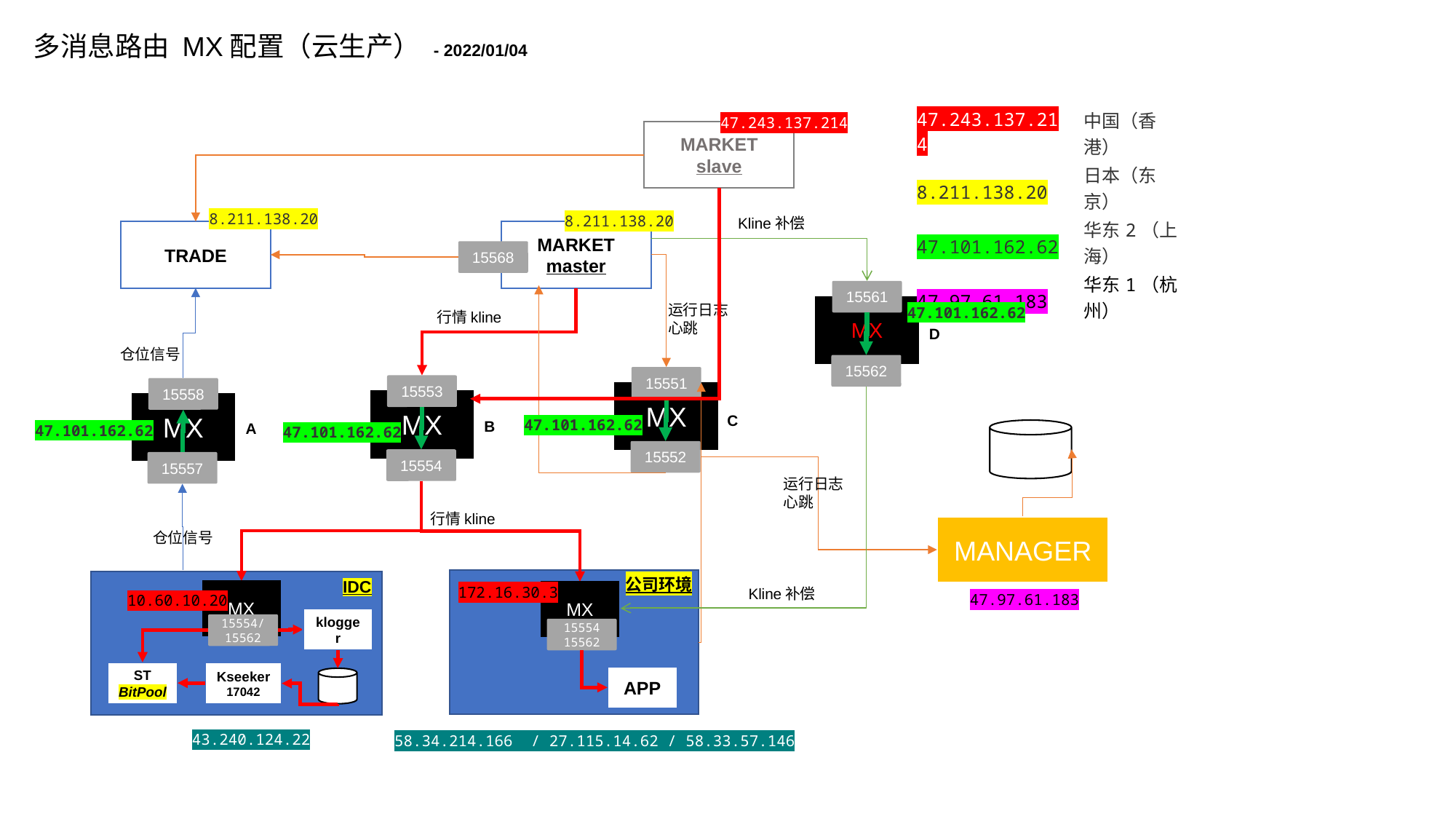

多消息路由 MX配置（云生产） - 2022/01/04
| 47.243.137.214 | 中国（香港） |
| --- | --- |
| 8.211.138.20 | 日本（东京） |
| 47.101.162.62 | 华东2（上海） |
| 47.97.61.183 | 华东1（杭州） |
47.243.137.214
MARKET
slave
8.211.138.20
8.211.138.20
Kline补偿
TRADE
MARKET
master
15568
15561
运行日志
心跳
MX
47.101.162.62
行情kline
D
仓位信号
15562
15551
15553
15558
MX
MX
MX
C
47.101.162.62
B
A
47.101.162.62
47.101.162.62

15552
15554
15557
运行日志
心跳
行情kline
MANAGER
仓位信号
公司环境

IDC

172.16.30.3
Kline补偿
MX
MX
47.97.61.183
10.60.10.20
klogger
15554/
15562
15554
15562
ST
BitPool
Kseeker
17042
APP

43.240.124.22
58.34.214.166  / 27.115.14.62 / 58.33.57.146